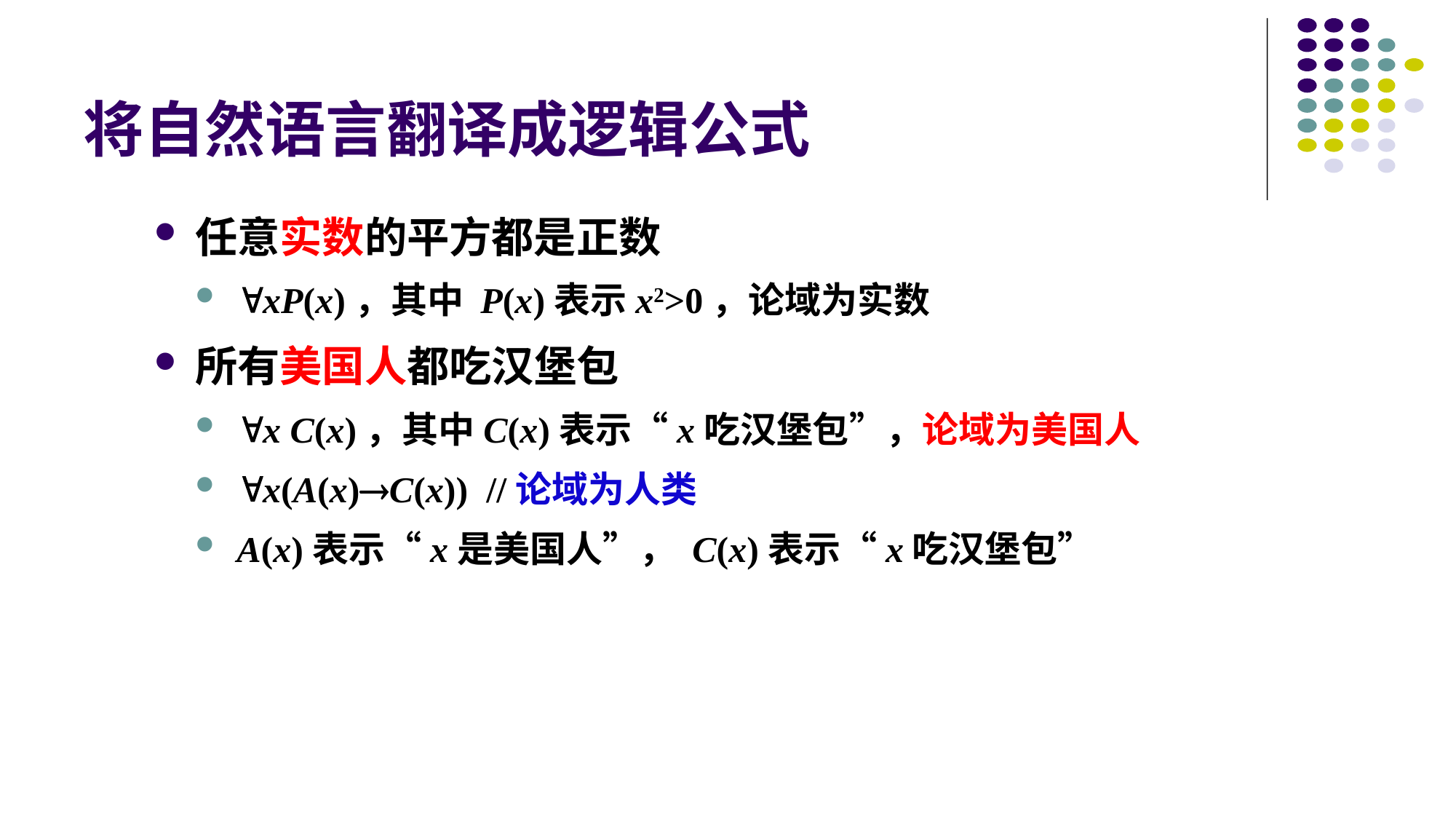

# 将自然语言翻译成逻辑公式
任意实数的平方都是正数
∀xP(x)，其中 P(x)表示x2>0，论域为实数
所有美国人都吃汉堡包
∀x C(x)，其中C(x)表示“x吃汉堡包”，论域为美国人
∀x(A(x)→C(x))  //论域为人类
A(x)表示“x是美国人”， C(x)表示“x吃汉堡包”